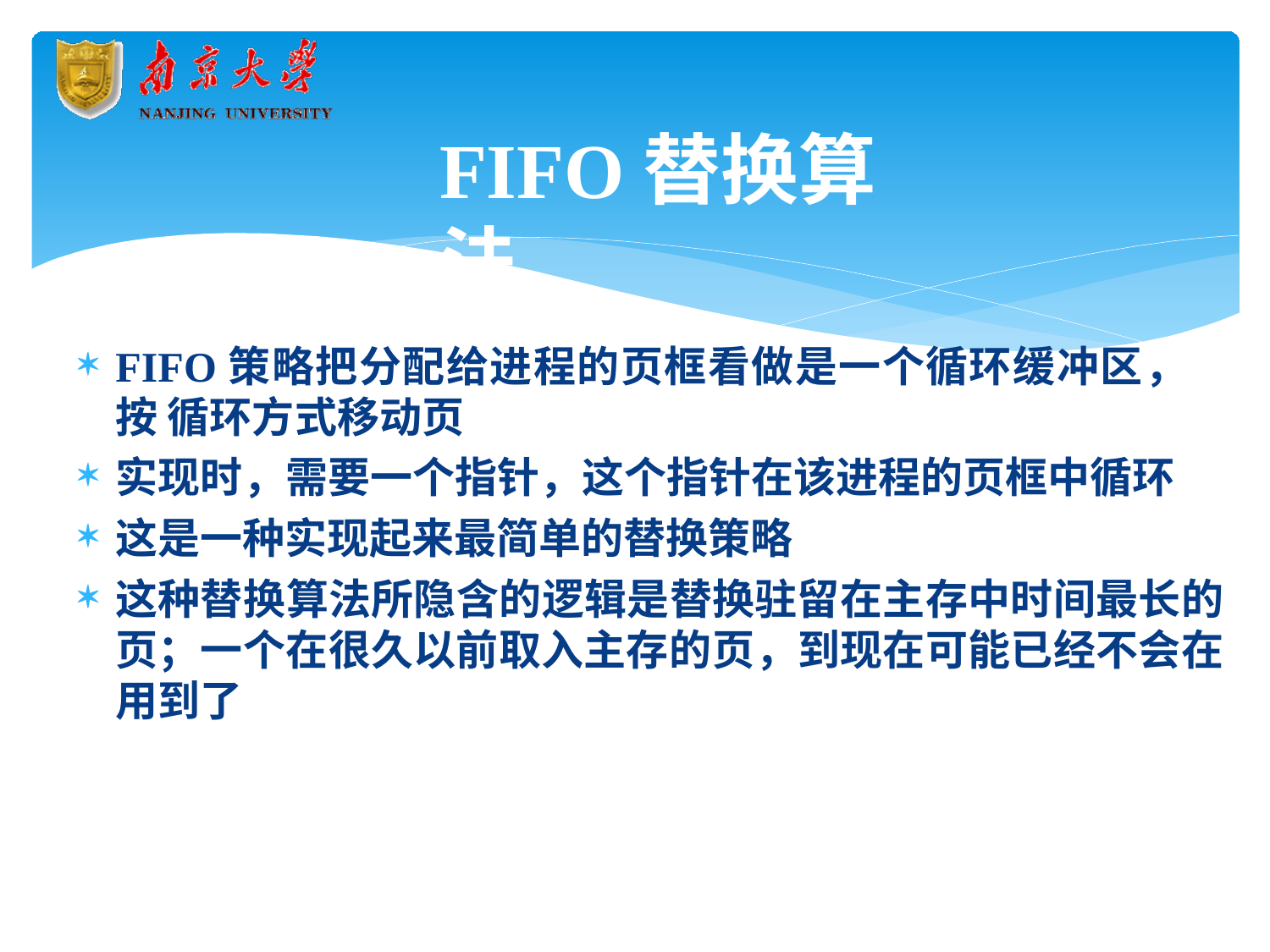

# FIFO替换算法
FIFO策略把分配给进程的页框看做是一个循环缓冲区，按 循环方式移动页
实现时，需要一个指针，这个指针在该进程的页框中循环
这是一种实现起来最简单的替换策略
这种替换算法所隐含的逻辑是替换驻留在主存中时间最长的 页；一个在很久以前取入主存的页，到现在可能已经不会在 用到了